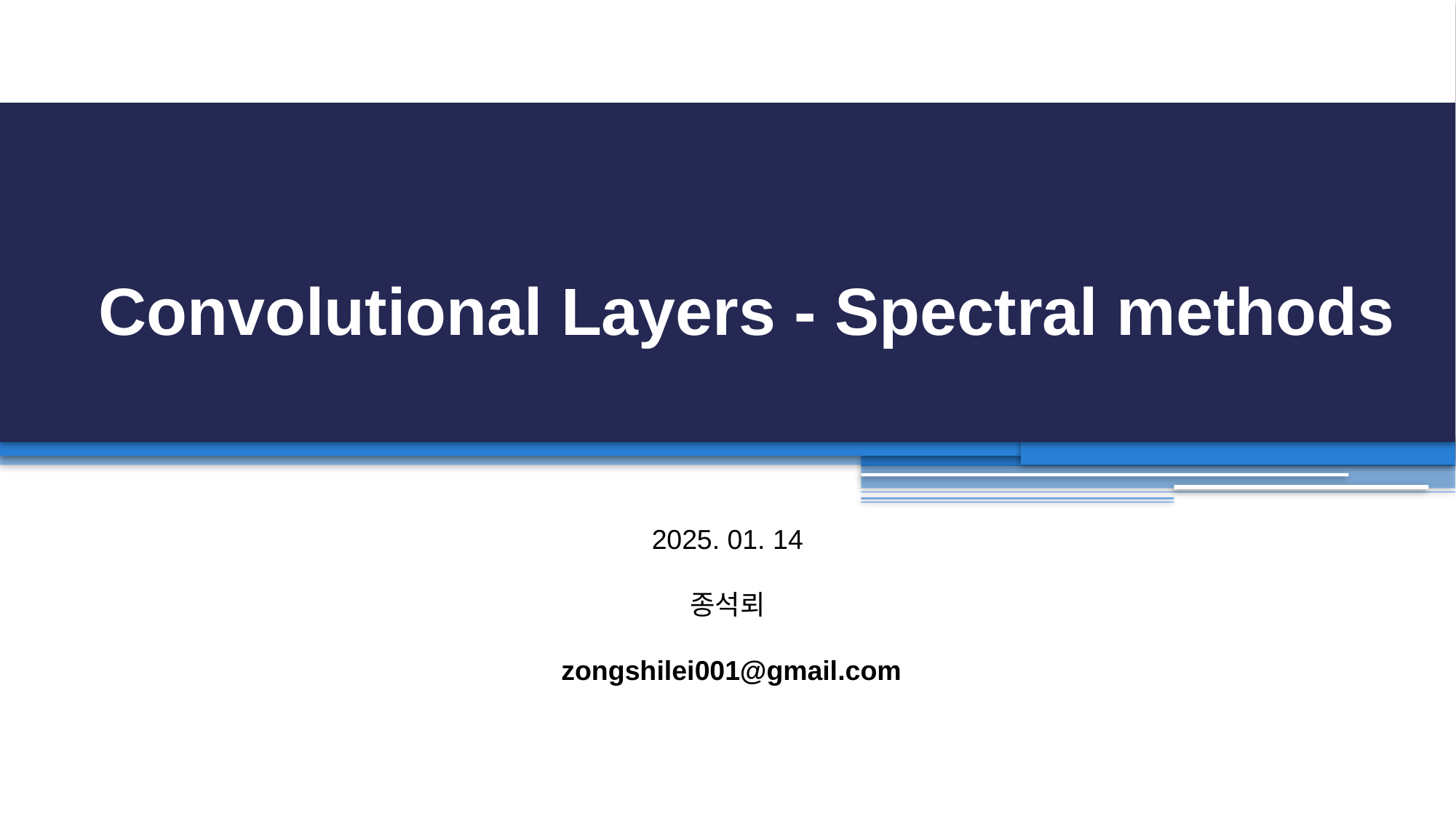

Convolutional Layers - Spectral methods
2025. 01. 14

종석뢰

zongshilei001@gmail.com